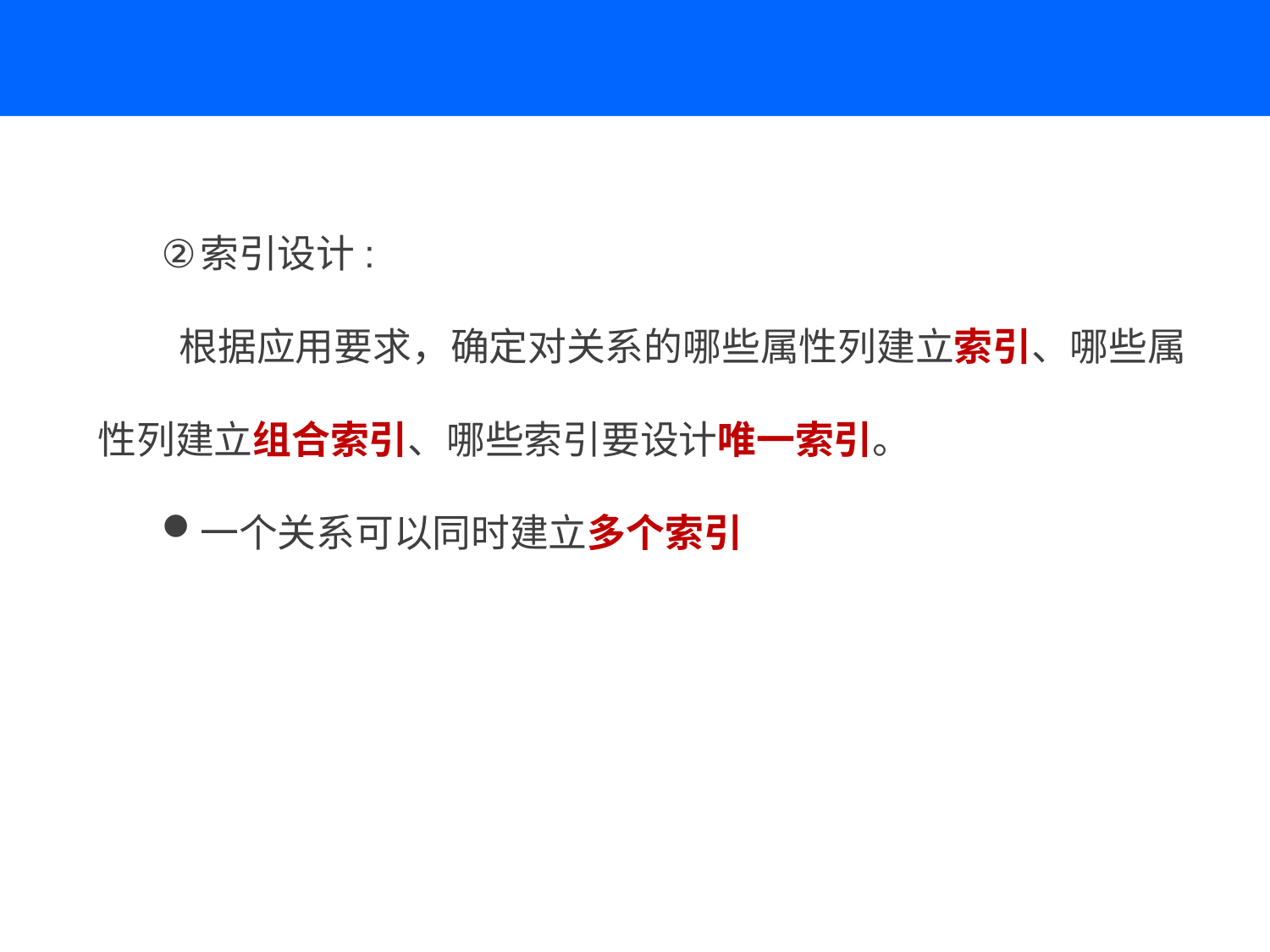

索引设计:
 根据应用要求，确定对关系的哪些属性列建立索引、哪些属性列建立组合索引、哪些索引要设计唯一索引。
一个关系可以同时建立多个索引